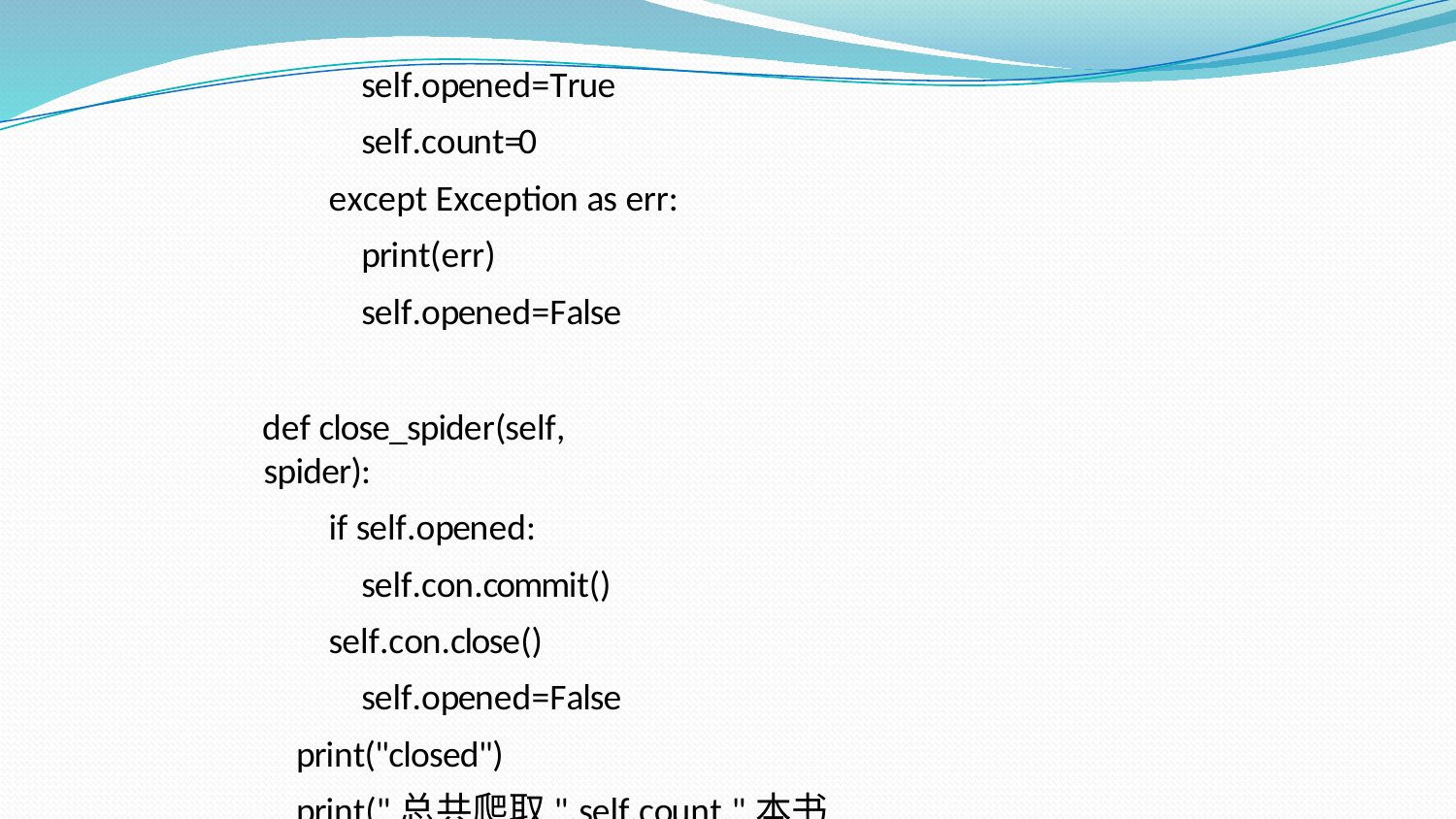

self.opened=True
self.count=0
except Exception as err: print(err) self.opened=False

def close_spider(self, spider):
if self.opened: self.con.commit()
self.con.close() self.opened=False
print("closed")
print("总共爬取",self.count,"本书籍")